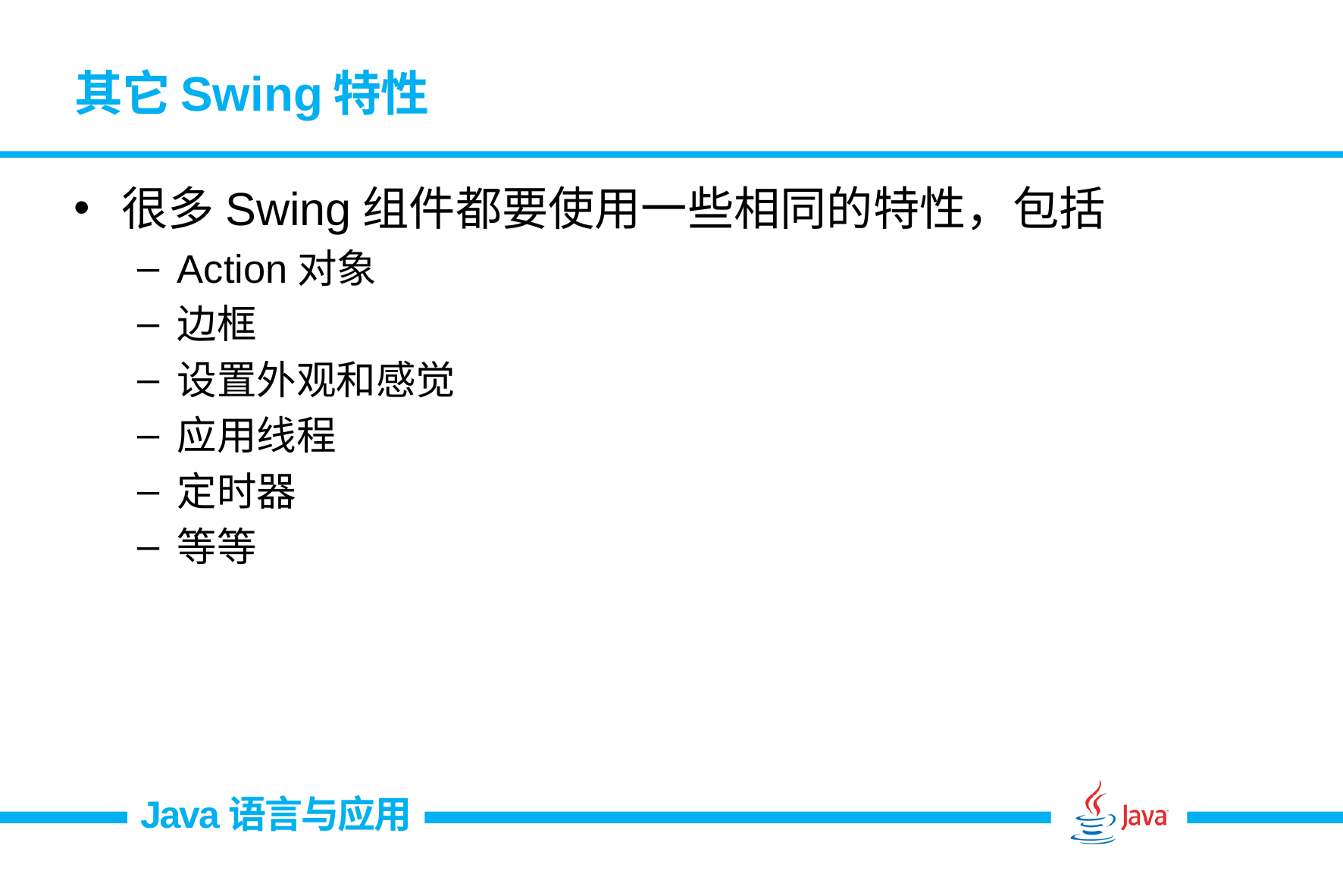

# 其它Swing特性
很多Swing组件都要使用一些相同的特性，包括
Action对象
边框
设置外观和感觉
应用线程
定时器
等等